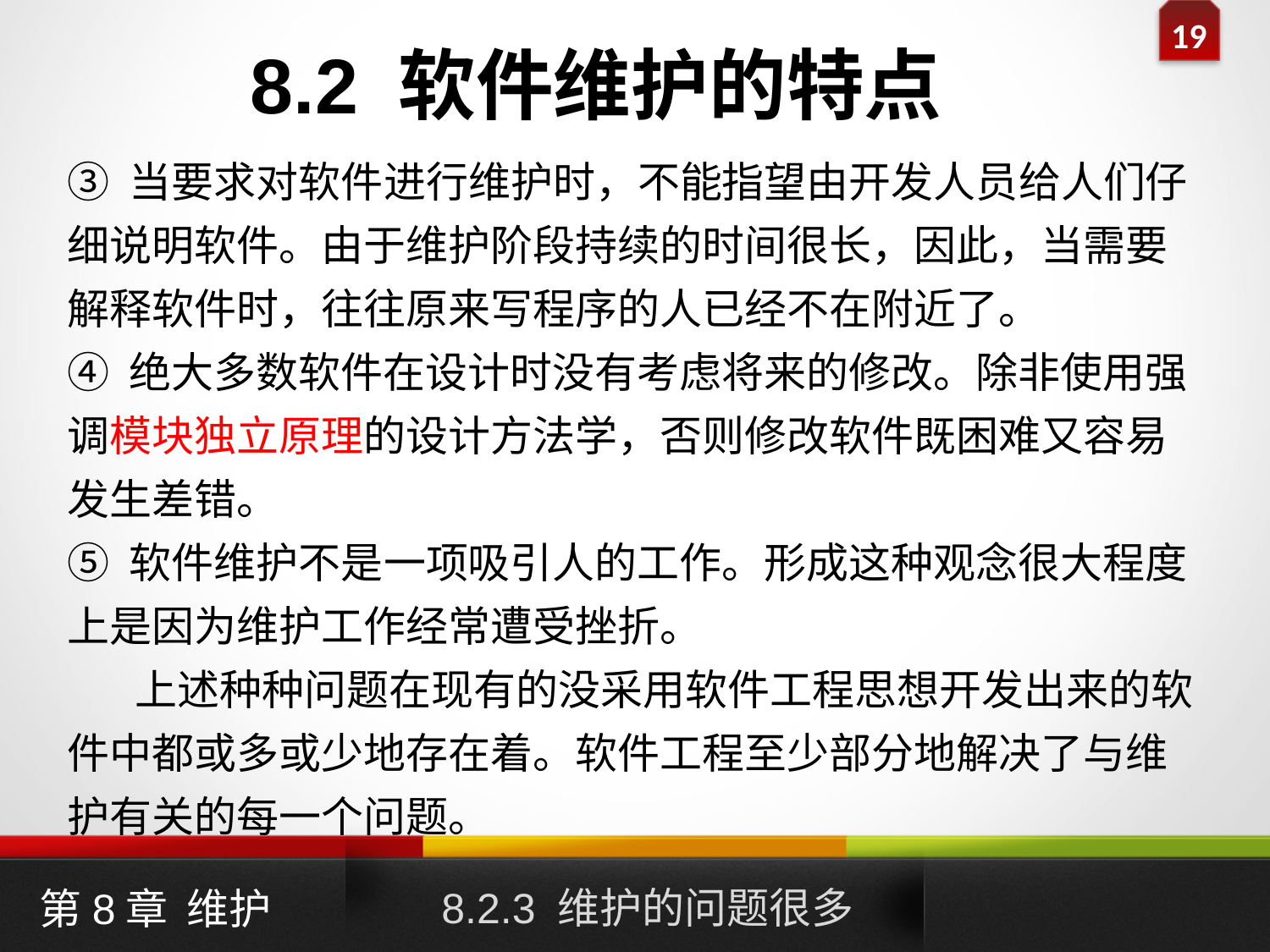

8.2 软件维护的特点
③ 当要求对软件进行维护时，不能指望由开发人员给人们仔细说明软件。由于维护阶段持续的时间很长，因此，当需要解释软件时，往往原来写程序的人已经不在附近了。
④ 绝大多数软件在设计时没有考虑将来的修改。除非使用强调模块独立原理的设计方法学，否则修改软件既困难又容易发生差错。
⑤ 软件维护不是一项吸引人的工作。形成这种观念很大程度上是因为维护工作经常遭受挫折。
      上述种种问题在现有的没采用软件工程思想开发出来的软件中都或多或少地存在着。软件工程至少部分地解决了与维护有关的每一个问题。

8.2.3 维护的问题很多